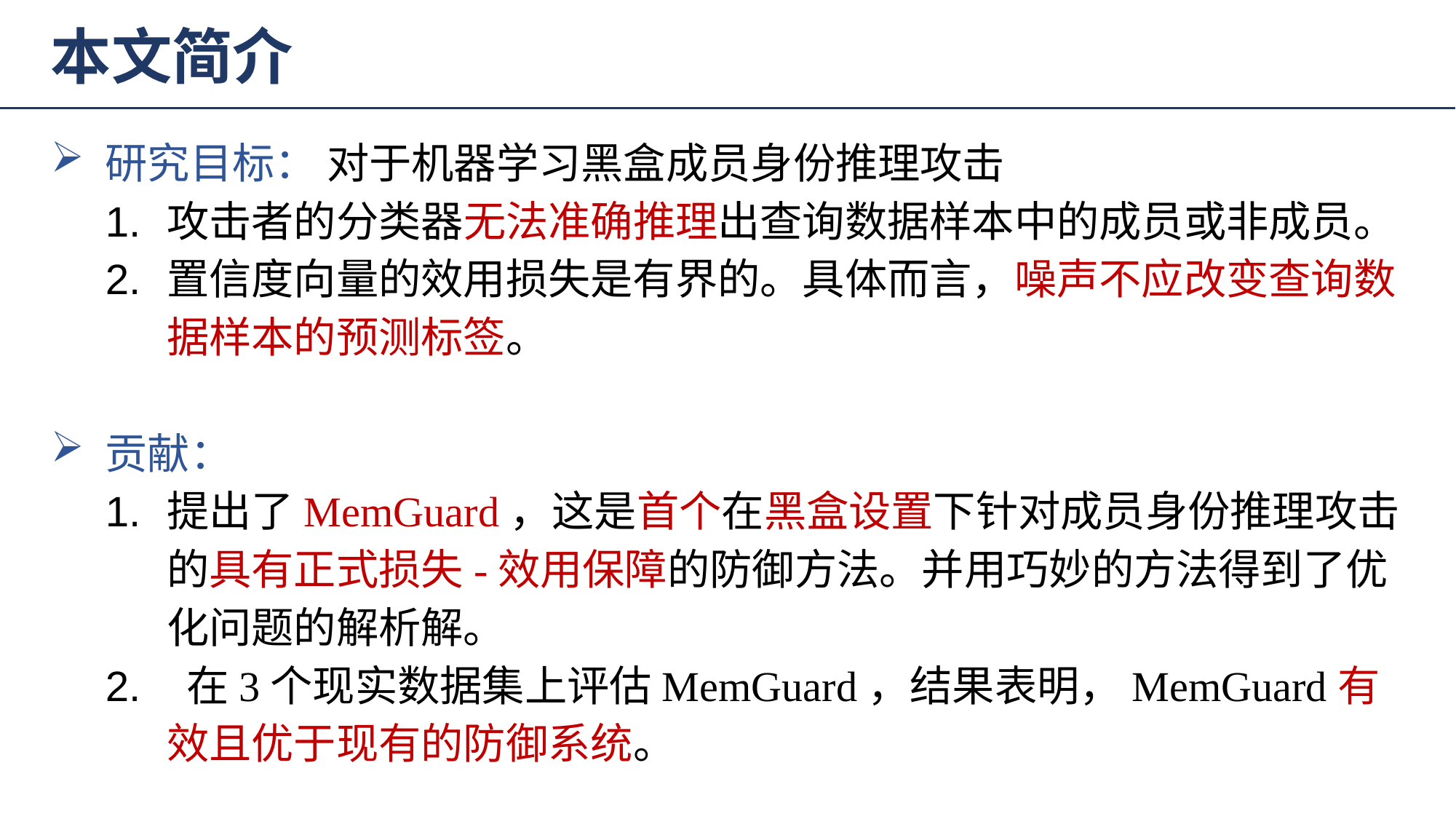

本文简介
研究目标： 对于机器学习黑盒成员身份推理攻击
攻击者的分类器无法准确推理出查询数据样本中的成员或非成员。
置信度向量的效用损失是有界的。具体而言，噪声不应改变查询数据样本的预测标签。

贡献：
提出了MemGuard，这是首个在黑盒设置下针对成员身份推理攻击的具有正式损失-效用保障的防御方法。并用巧妙的方法得到了优化问题的解析解。
 在3个现实数据集上评估MemGuard，结果表明，MemGuard有效且优于现有的防御系统。